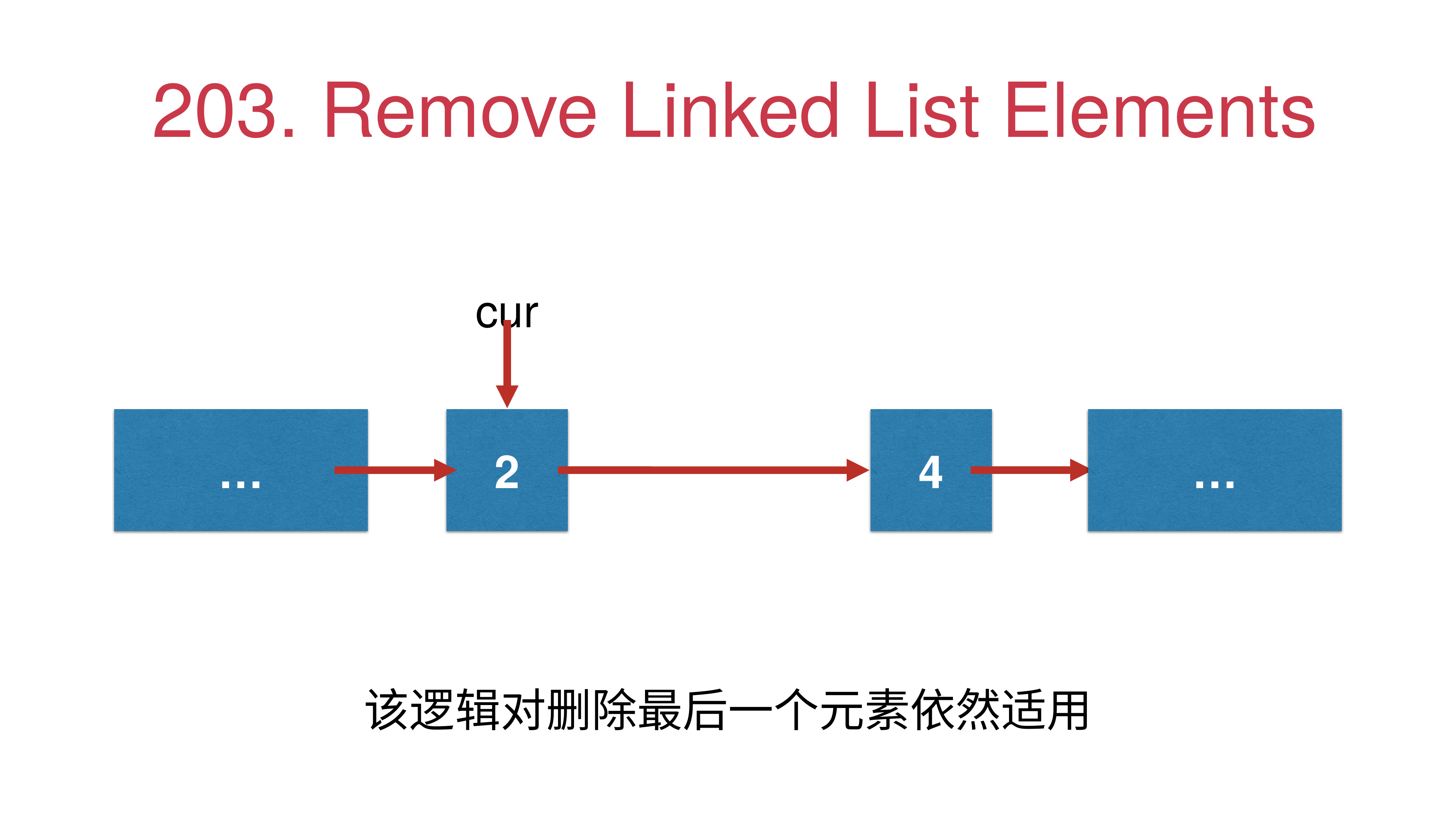

# 203. Remove Linked List Elements
cur

…
2
4
…

该逻辑对删除最后一个元素依然适用